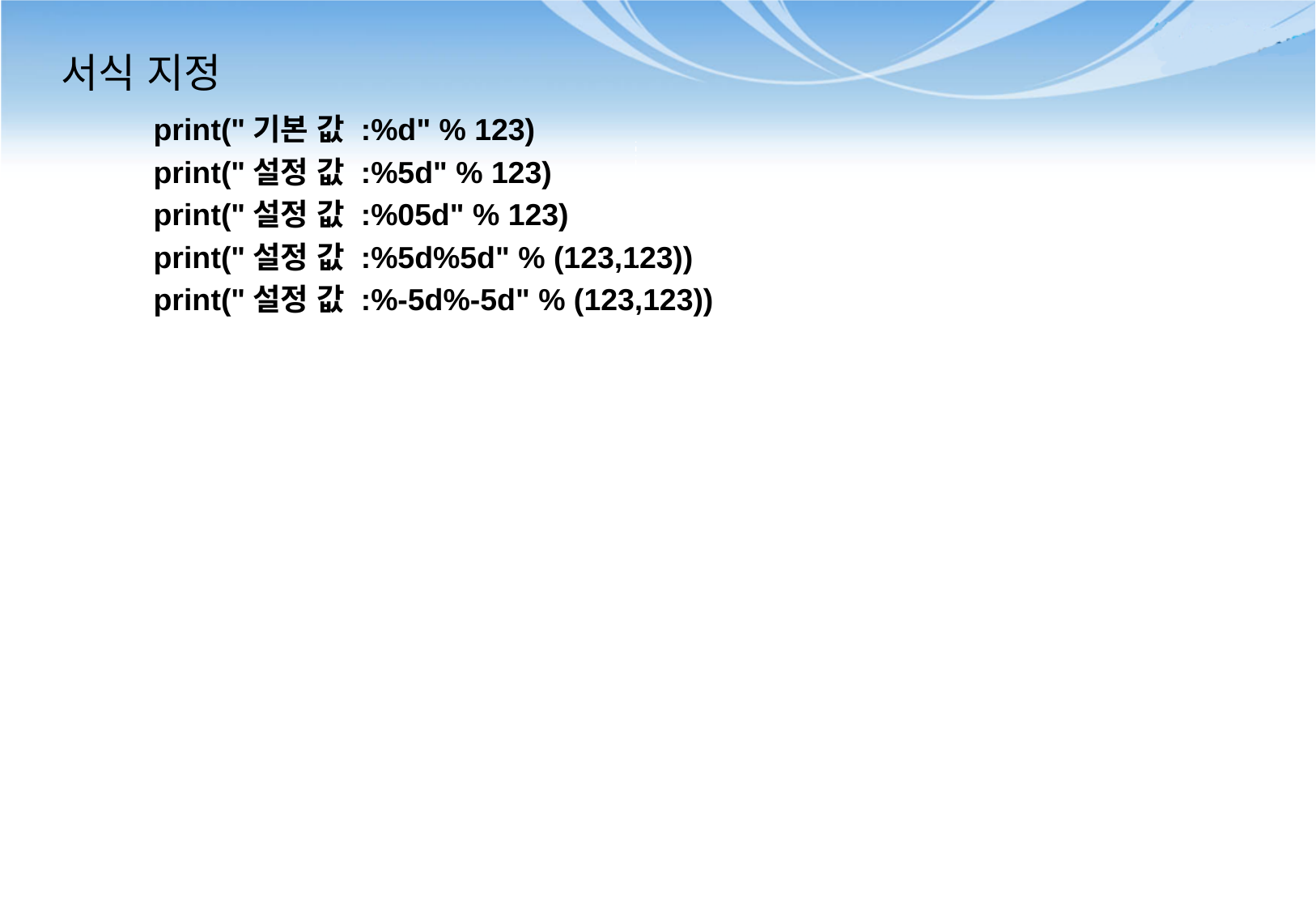

# 서식 지정
print("기본 값 :%d" % 123)
print("설정 값 :%5d" % 123)
print("설정 값 :%05d" % 123)
print("설정 값 :%5d%5d" % (123,123))
print("설정 값 :%-5d%-5d" % (123,123))